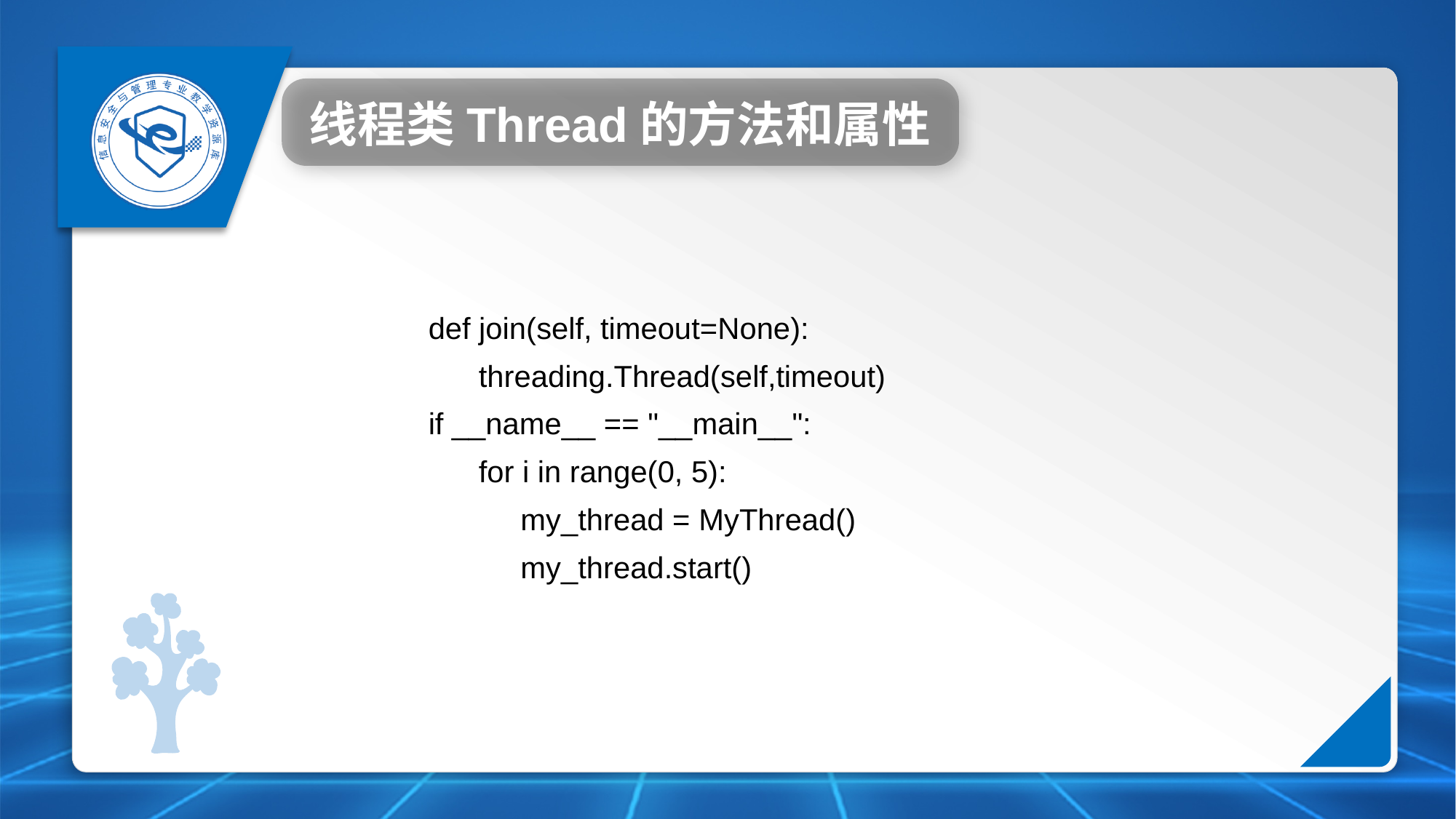

线程类Thread的方法和属性
def join(self, timeout=None):
      threading.Thread(self,timeout)
if __name__ == "__main__":
      for i in range(0, 5):
           my_thread = MyThread()
           my_thread.start()